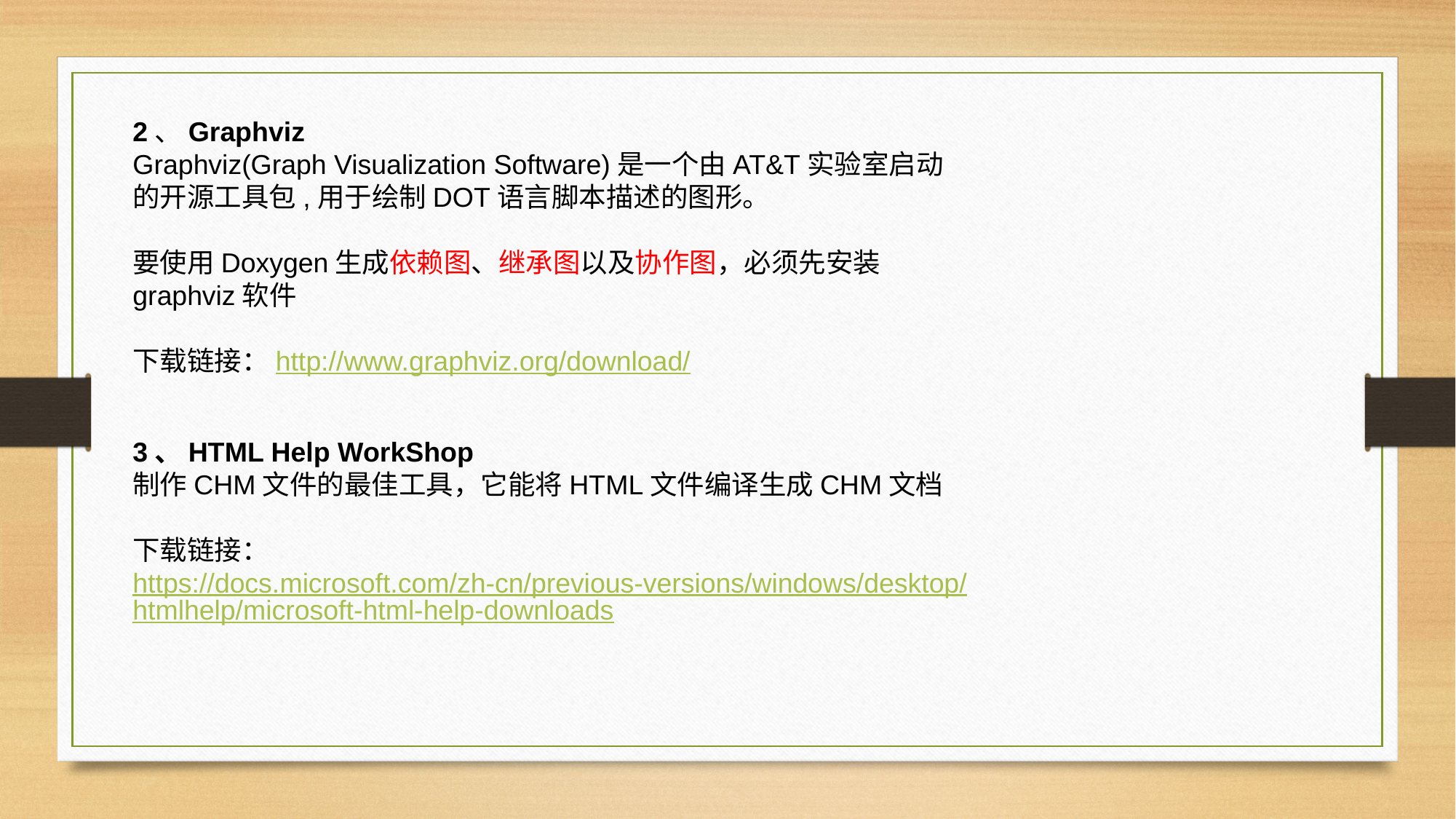

2、Graphviz
Graphviz(Graph Visualization Software)是一个由AT&T实验室启动的开源工具包,用于绘制DOT语言脚本描述的图形。

要使用Doxygen生成依赖图、继承图以及协作图，必须先安装graphviz软件

下载链接：http://www.graphviz.org/download/

3、HTML Help WorkShop
制作CHM文件的最佳工具，它能将HTML文件编译生成CHM文档

下载链接：https://docs.microsoft.com/zh-cn/previous-versions/windows/desktop/htmlhelp/microsoft-html-help-downloads